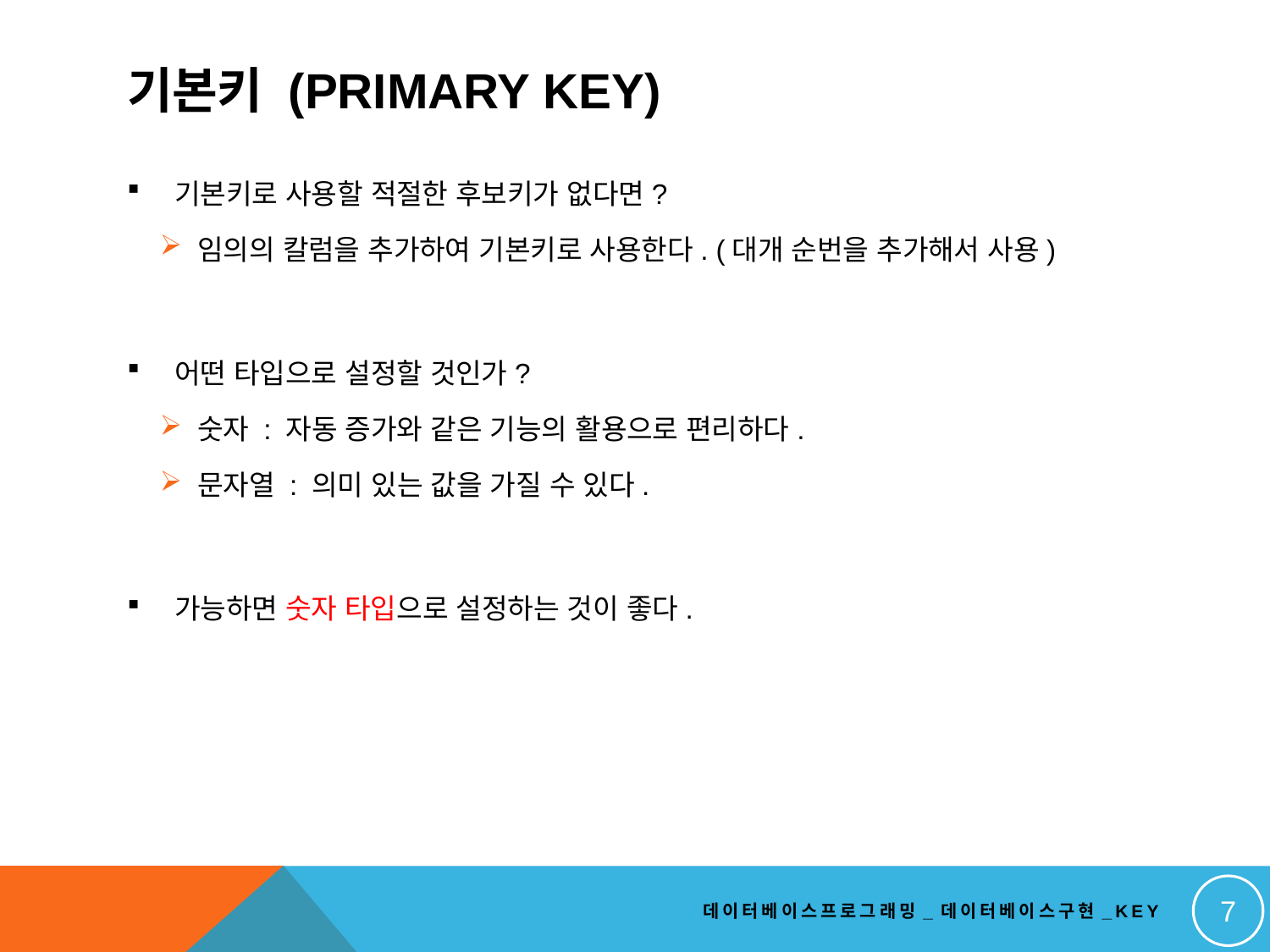

# 기본키 (primary key)
기본키로 사용할 적절한 후보키가 없다면?
 임의의 칼럼을 추가하여 기본키로 사용한다. (대개 순번을 추가해서 사용)

어떤 타입으로 설정할 것인가?
 숫자 : 자동 증가와 같은 기능의 활용으로 편리하다.
 문자열 : 의미 있는 값을 가질 수 있다.

가능하면 숫자 타입으로 설정하는 것이 좋다.
7
데이터베이스프로그래밍_데이터베이스구현_KEY